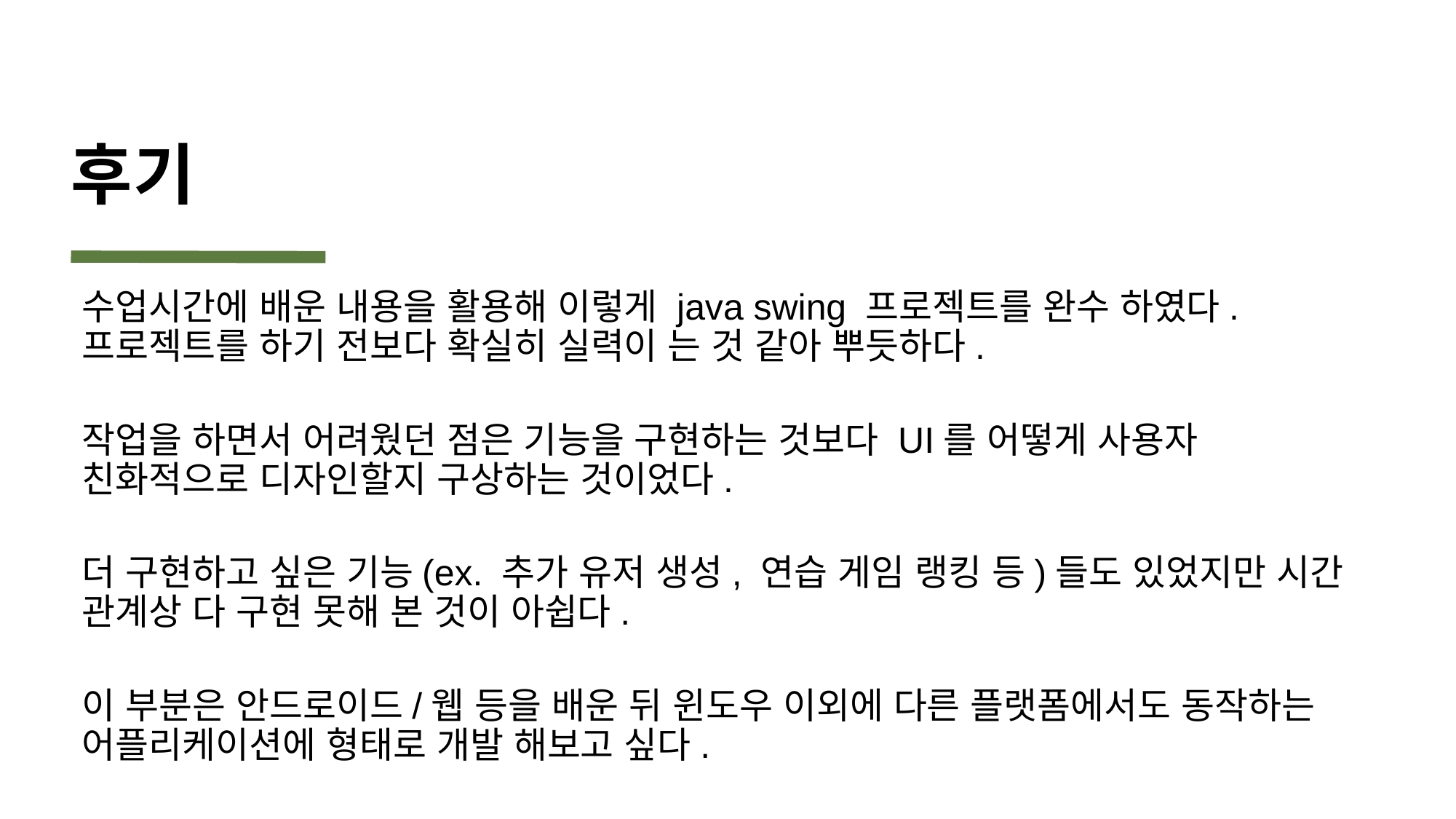

# 후기
수업시간에 배운 내용을 활용해 이렇게 java swing 프로젝트를 완수 하였다. 프로젝트를 하기 전보다 확실히 실력이 는 것 같아 뿌듯하다.

작업을 하면서 어려웠던 점은 기능을 구현하는 것보다 UI를 어떻게 사용자 친화적으로 디자인할지 구상하는 것이었다.

더 구현하고 싶은 기능(ex. 추가 유저 생성, 연습 게임 랭킹 등)들도 있었지만 시간 관계상 다 구현 못해 본 것이 아쉽다.

이 부분은 안드로이드/웹 등을 배운 뒤 윈도우 이외에 다른 플랫폼에서도 동작하는 어플리케이션에 형태로 개발 해보고 싶다.